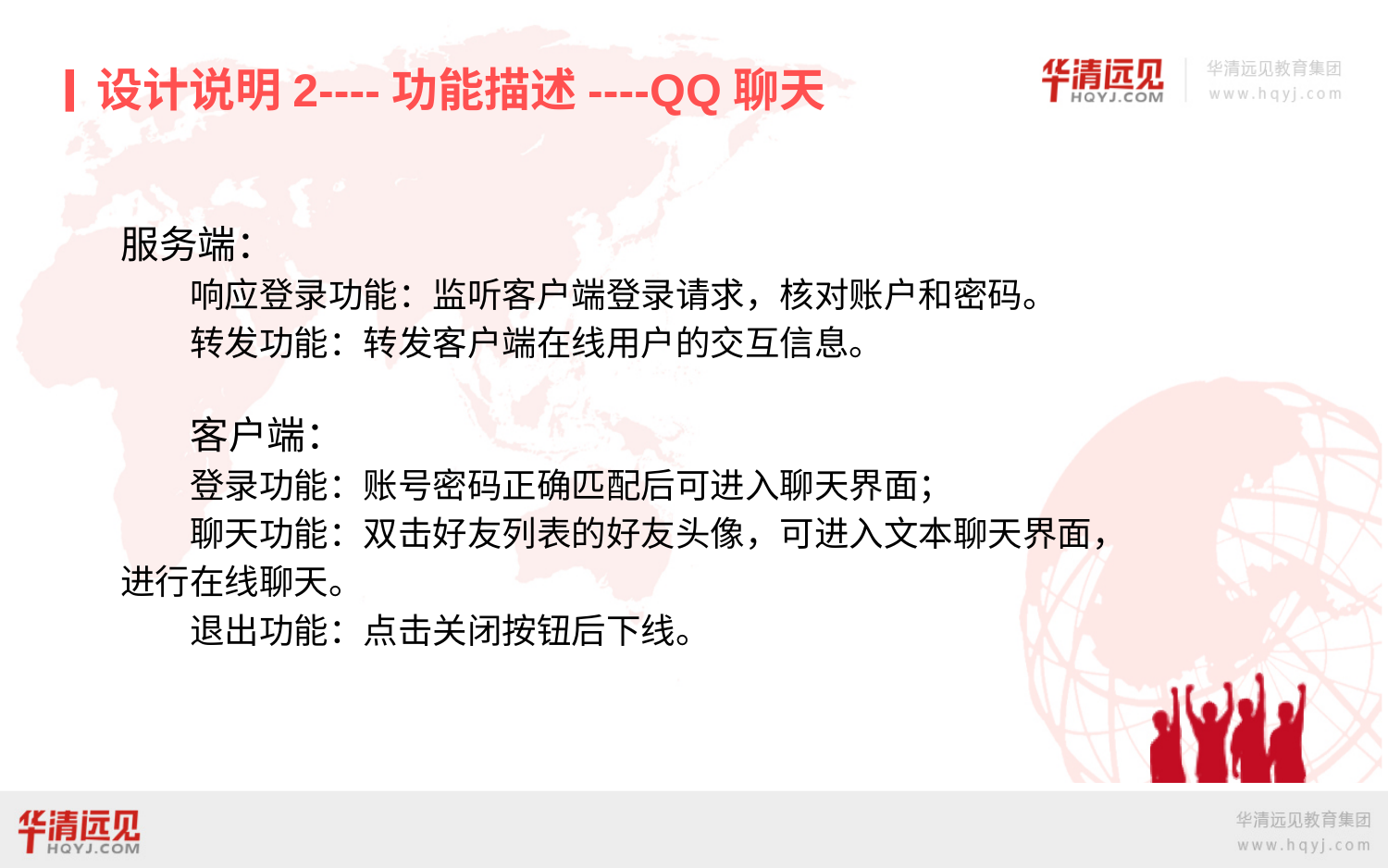

设计说明2----功能描述----QQ聊天

服务端：
响应登录功能：监听客户端登录请求，核对账户和密码。
转发功能：转发客户端在线用户的交互信息。

客户端：
登录功能：账号密码正确匹配后可进入聊天界面；
聊天功能：双击好友列表的好友头像，可进入文本聊天界面，进行在线聊天。
退出功能：点击关闭按钮后下线。